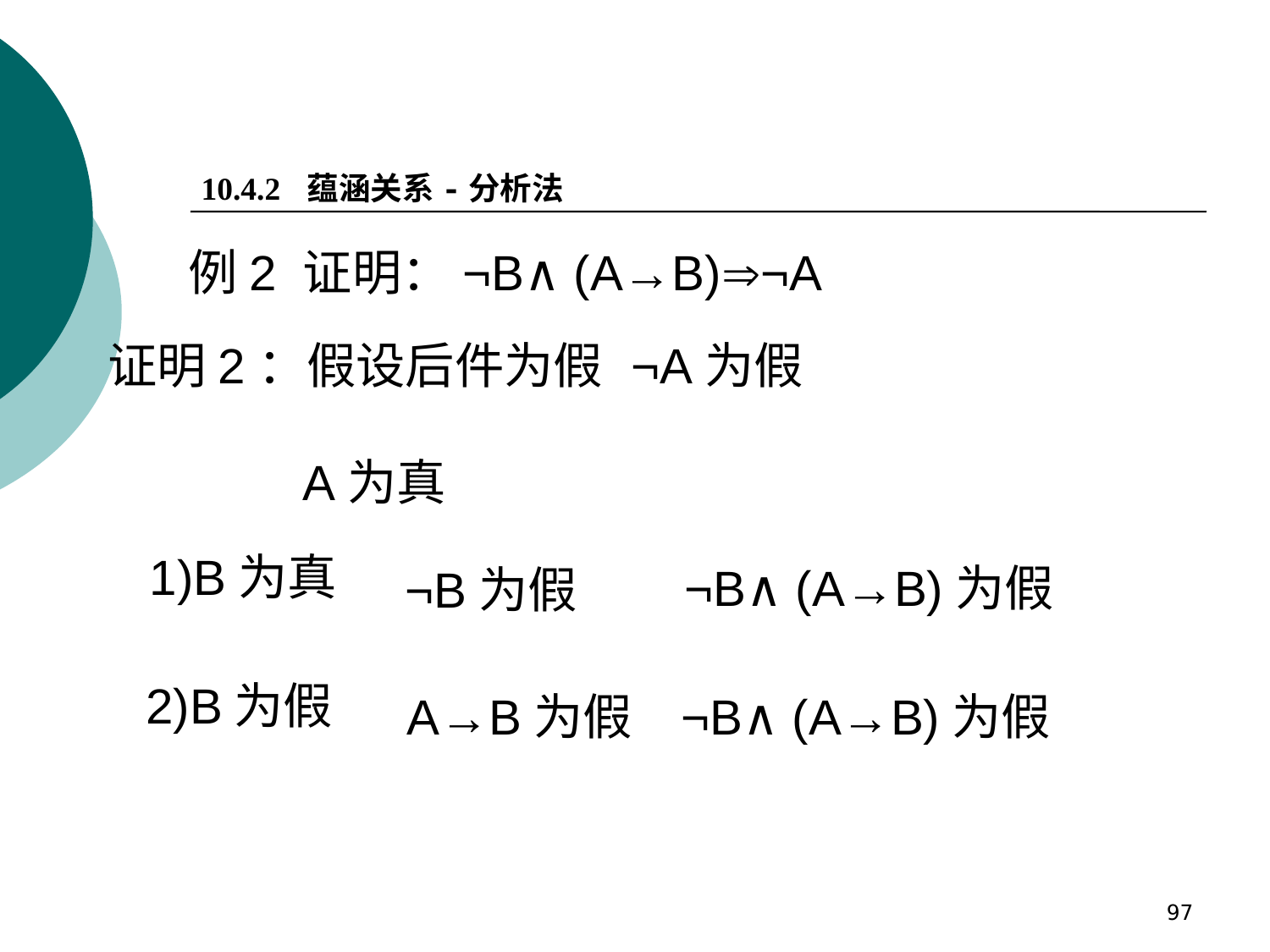

10.4.2 蕴涵关系-分析法
例2 证明：¬B∧(A→B)⇒¬A
证明2：假设后件为假
¬A为假
A为真
1)B为真
¬B∧(A→B)为假
¬B为假
2)B为假
A→B为假
¬B∧(A→B)为假
97